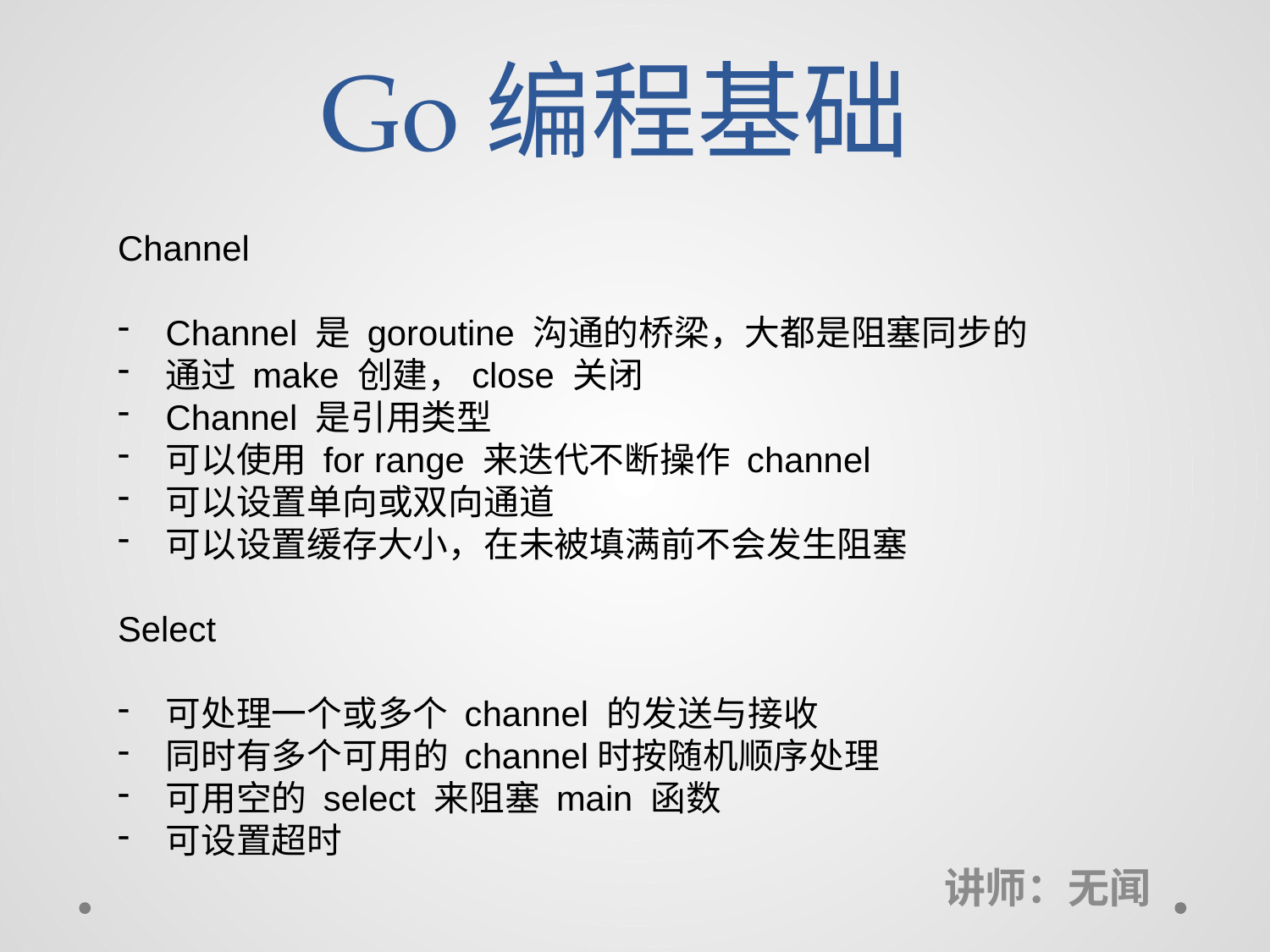

# Go编程基础
Channel

Channel 是 goroutine 沟通的桥梁，大都是阻塞同步的
通过 make 创建，close 关闭
Channel 是引用类型
可以使用 for range 来迭代不断操作 channel
可以设置单向或双向通道
可以设置缓存大小，在未被填满前不会发生阻塞

Select

可处理一个或多个 channel 的发送与接收
同时有多个可用的 channel时按随机顺序处理
可用空的 select 来阻塞 main 函数
可设置超时
讲师：无闻